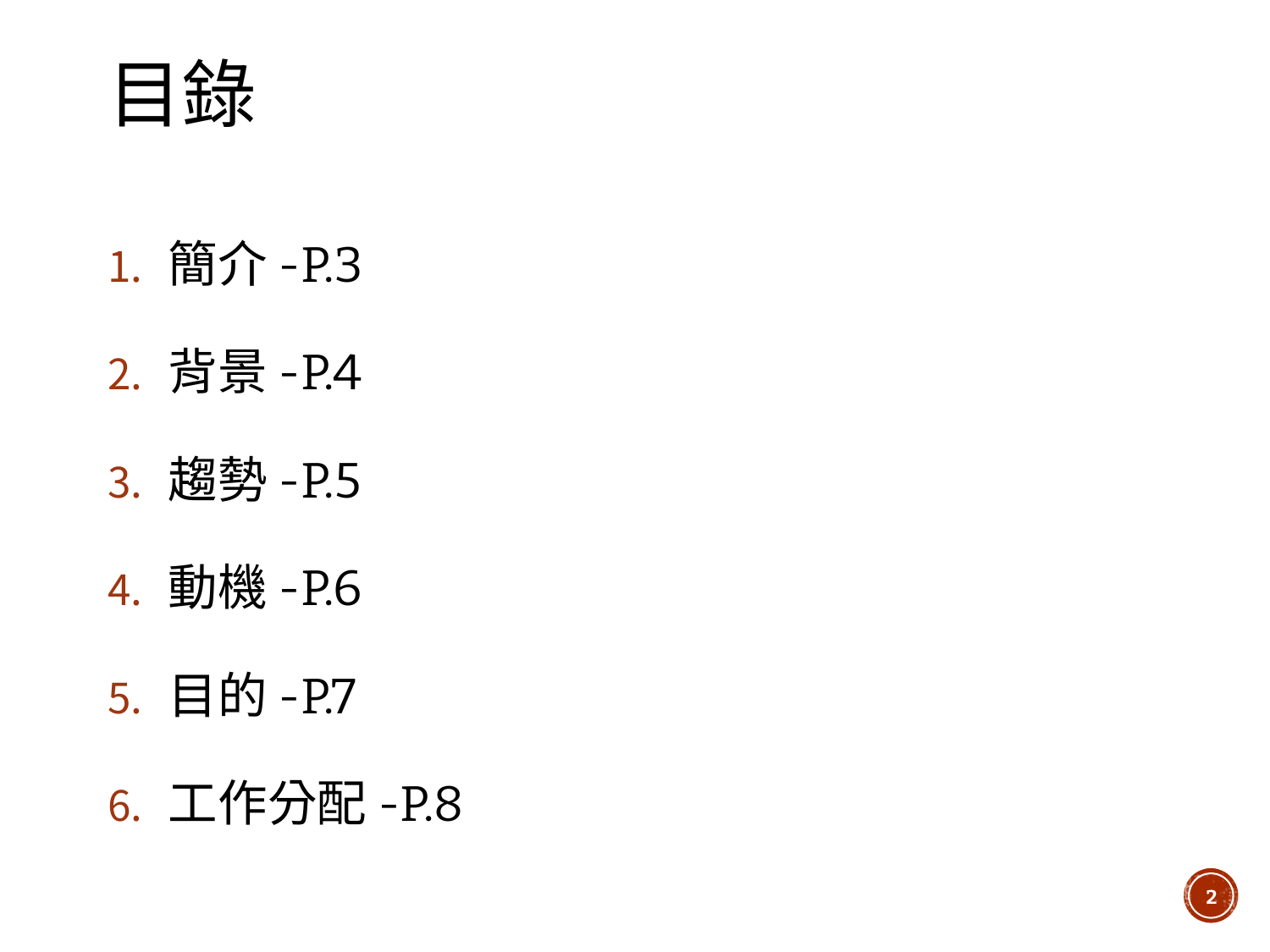

# 目錄
簡介-P.3
背景-P.4
趨勢-P.5
動機-P.6
目的-P.7
工作分配-P.8

2